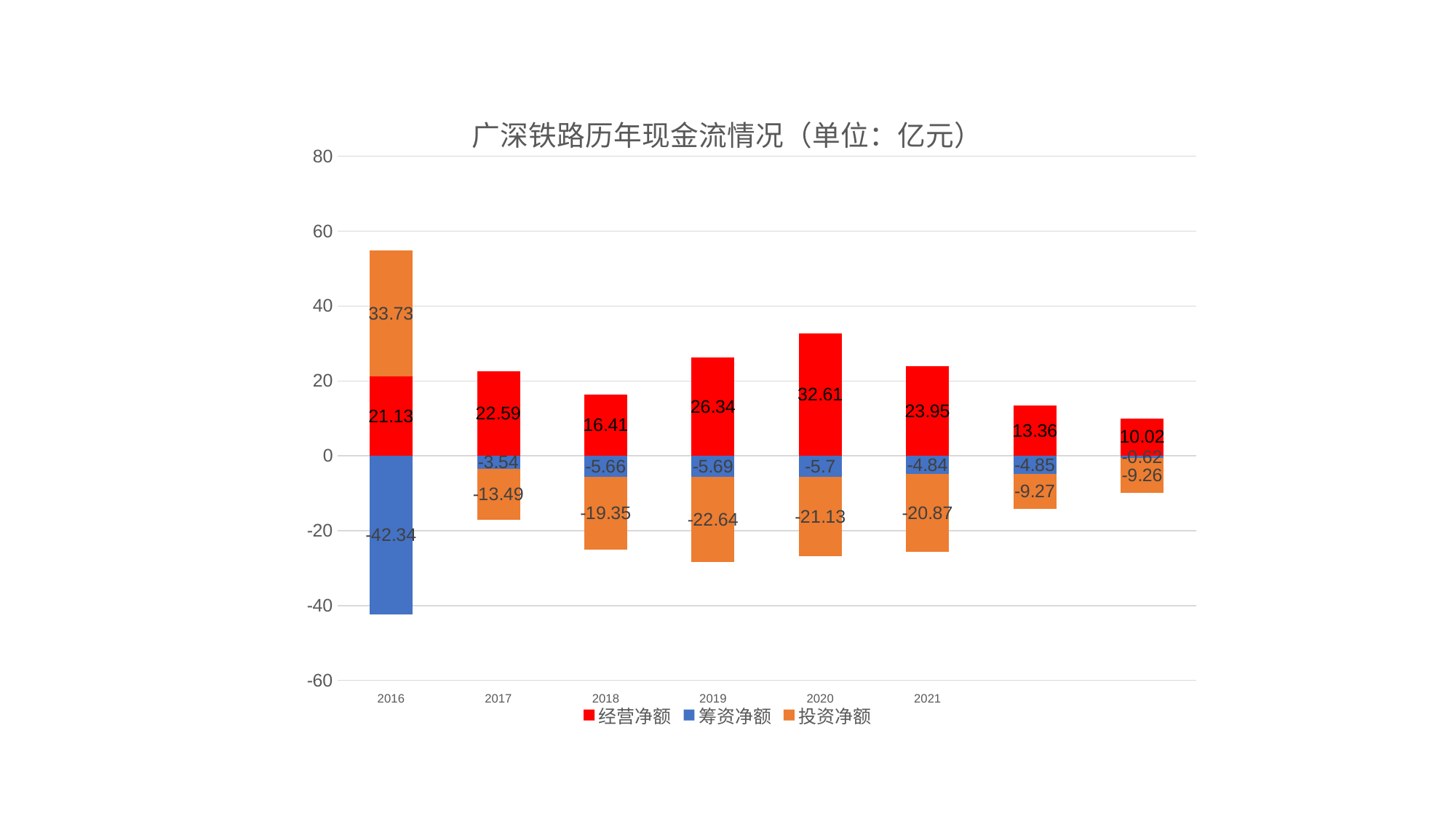

### Chart: 广深铁路历年现金流情况（单位：亿元）

| Category | 经营净额 | 筹资净额 | 投资净额 |
|---|---|---|---|
| 2016 | 21.13 | -42.34 | 33.73 |
| 2017 | 22.59 | -3.54 | -13.49 |
| 2018 | 16.41 | -5.66 | -19.35 |
| 2019 | 26.34 | -5.69 | -22.64 |
| 2020 | 32.61 | -5.7 | -21.13 |
| 2021 | 23.95 | -4.84 | -20.87 |